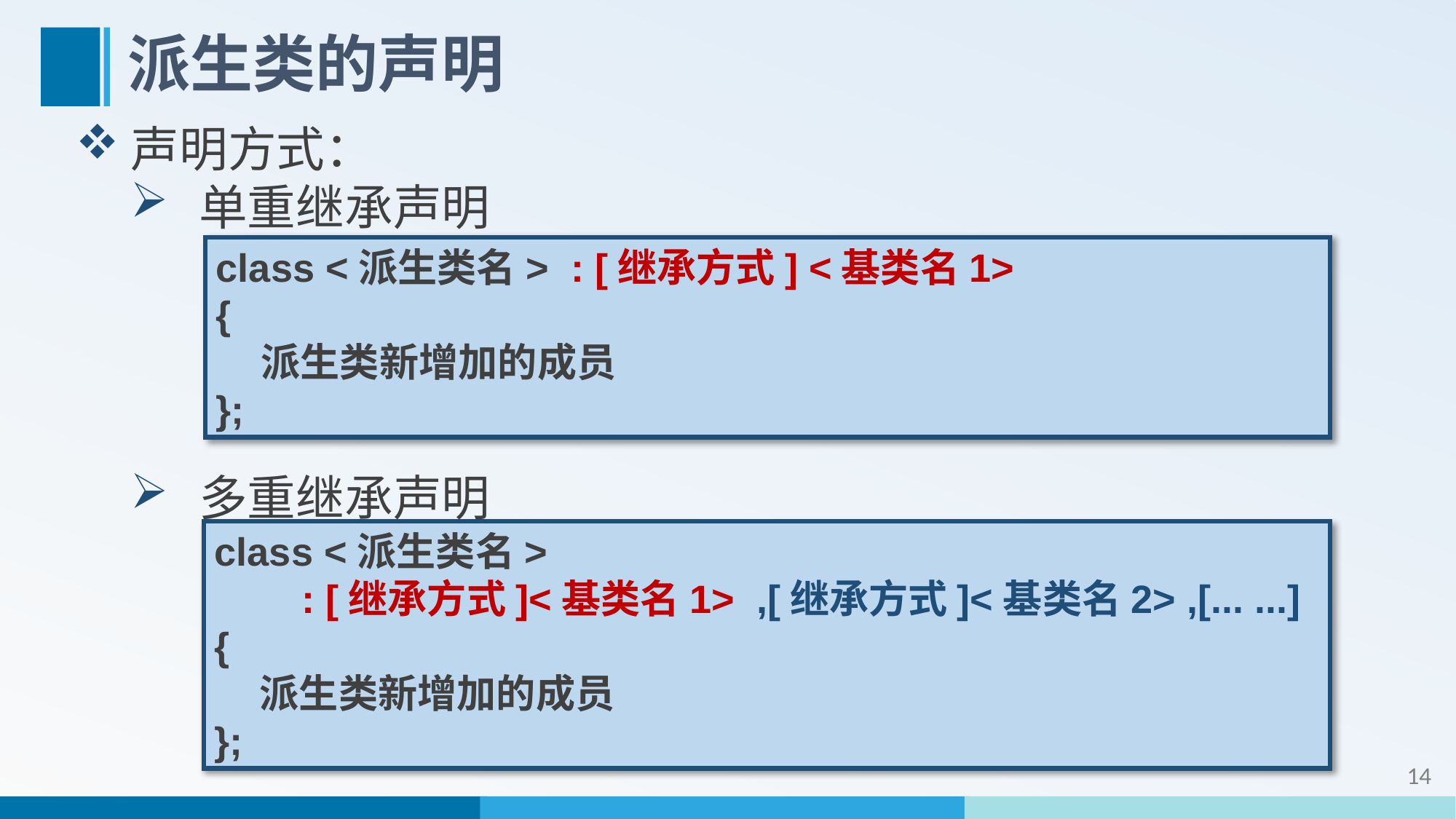

# 派生类的声明
声明方式：
单重继承声明
class <派生类名>  : [继承方式] <基类名1>
{
    派生类新增加的成员
};
多重继承声明
class <派生类名>
        : [继承方式]<基类名1>  ,[继承方式]<基类名2> ,[... ...]
{
    派生类新增加的成员
};